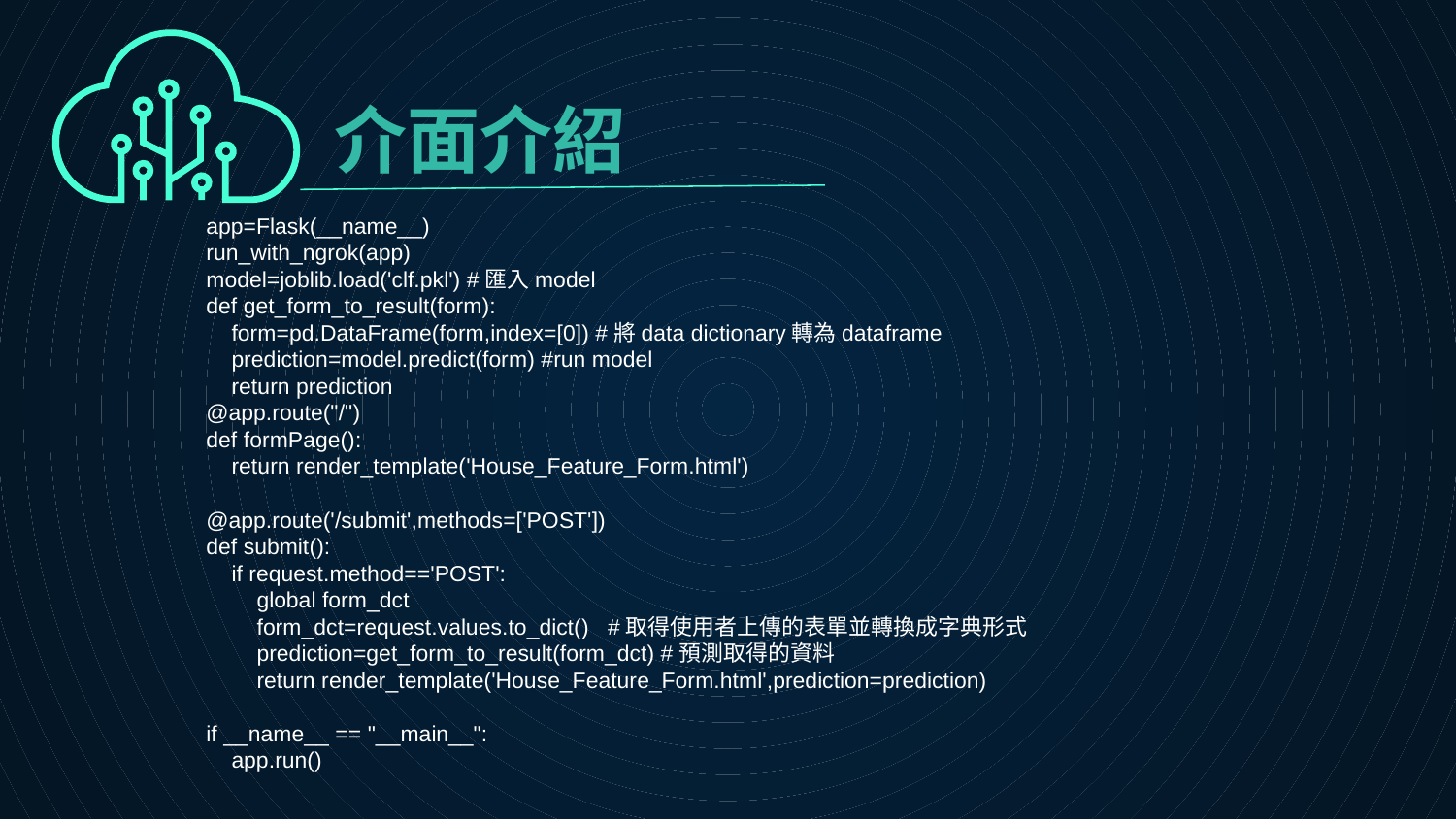

介面介紹
app=Flask(__name__)
run_with_ngrok(app)
model=joblib.load('clf.pkl') #匯入model
def get_form_to_result(form):
    form=pd.DataFrame(form,index=[0]) #將data dictionary轉為dataframe
    prediction=model.predict(form) #run model
    return prediction
@app.route("/")
def formPage():
    return render_template('House_Feature_Form.html')

@app.route('/submit',methods=['POST'])
def submit():
    if request.method=='POST':
        global form_dct
        form_dct=request.values.to_dict()   #取得使用者上傳的表單並轉換成字典形式
        prediction=get_form_to_result(form_dct) #預測取得的資料
        return render_template('House_Feature_Form.html',prediction=prediction)

if __name__ == "__main__":
    app.run()